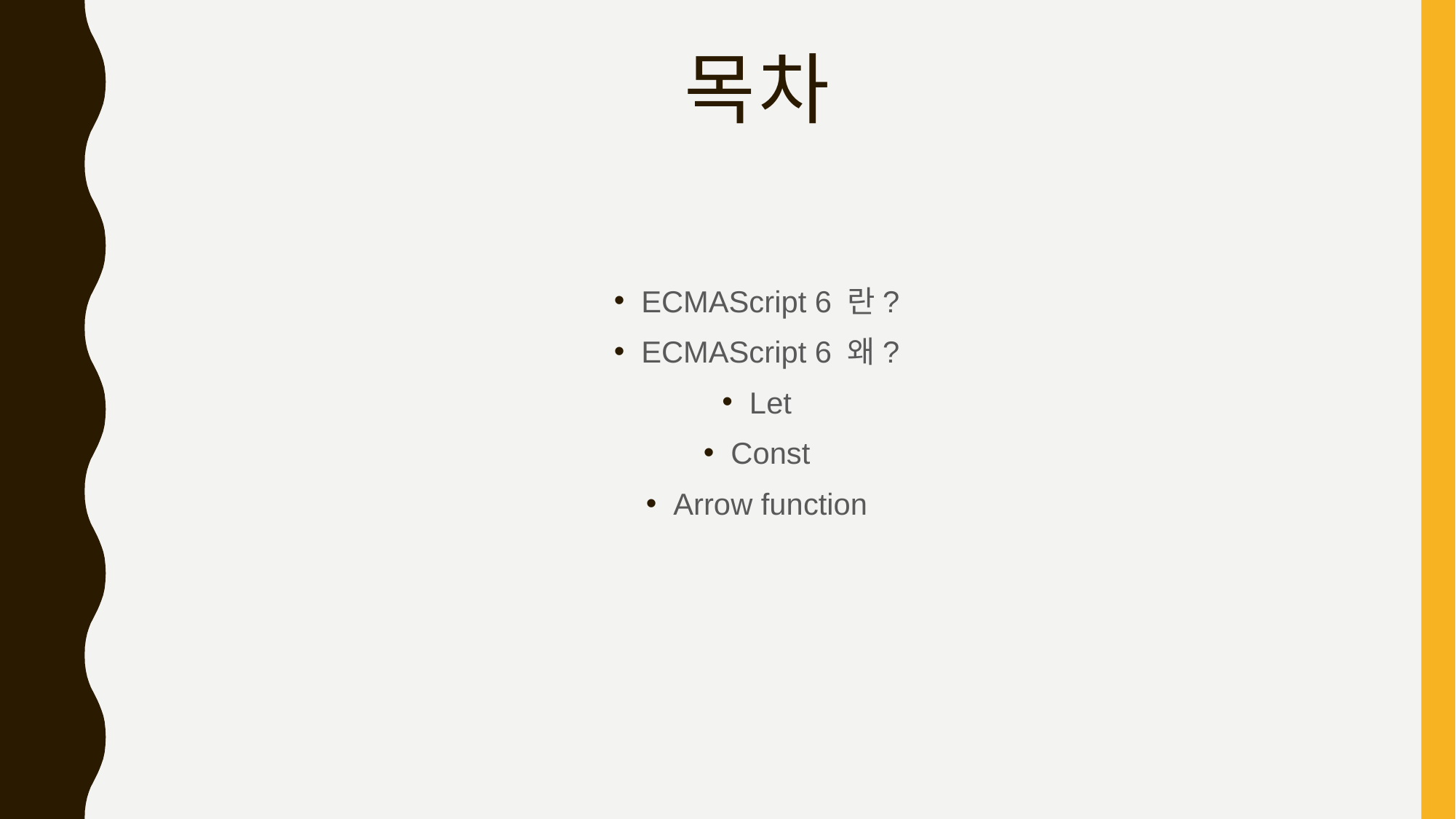

# 목차
ECMAScript 6 란?
ECMAScript 6 왜?
Let
Const
Arrow function